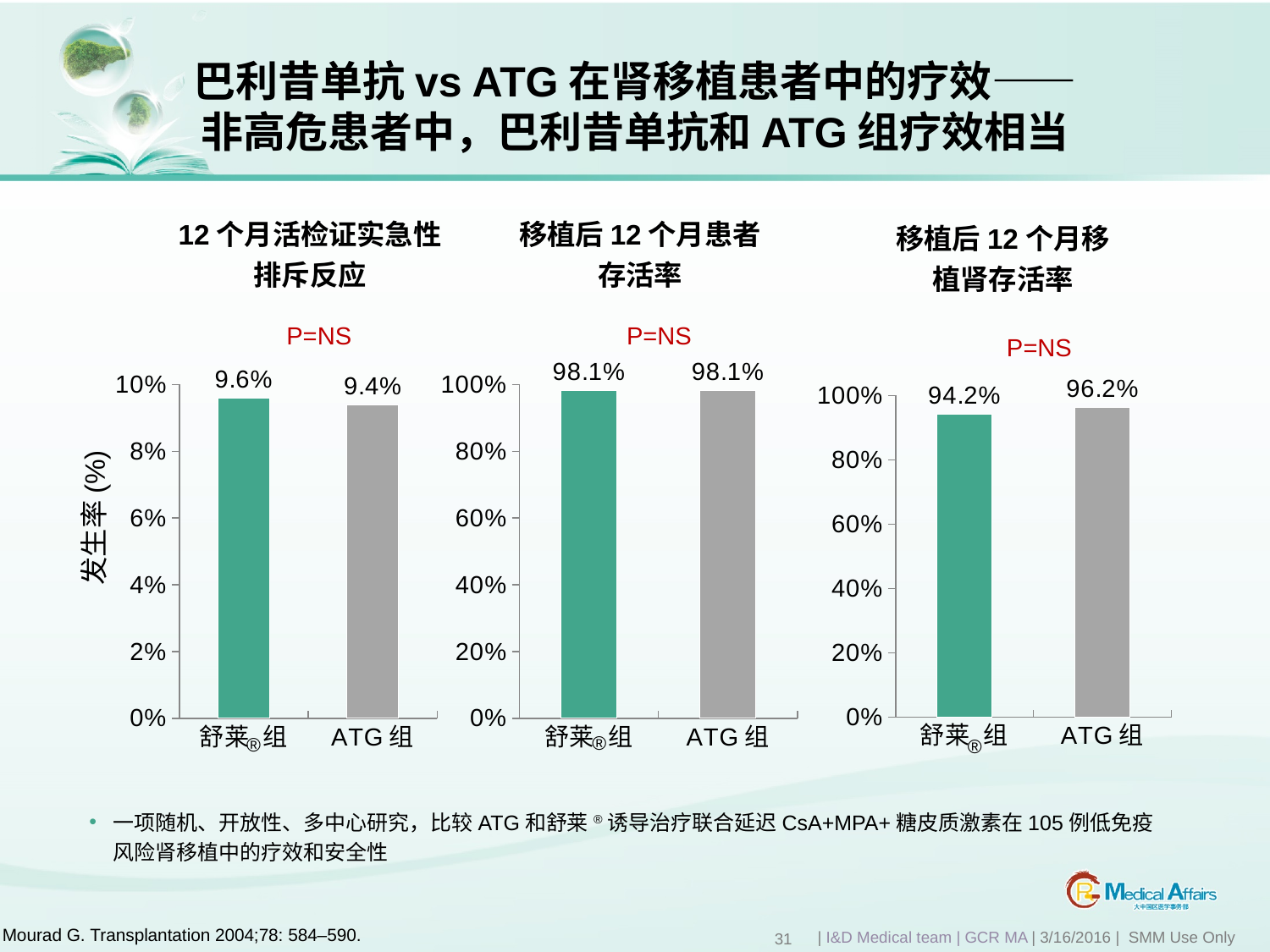

# 巴利昔单抗vs ATG在肾移植患者中的疗效—— 非高危患者中，巴利昔单抗和ATG组疗效相当
12个月活检证实急性
排斥反应
移植后12个月患者存活率
移植后12个月移植肾存活率

### Chart

| Category | 急排 |
|---|---|
| 舒莱  组 | 0.096 |
| ATG组 | 0.094 |

### Chart

| Category | 患者存活率 |
|---|---|
| 舒莱  组 | 0.981 |
| ATG组 | 0.981 |

### Chart

| Category | 移植物存活率 |
|---|---|
| 舒莱  组 | 0.942 |
| ATG组 | 0.962 |
P=NS
P=NS
P=NS
发生率(%)
®
®
®
一项随机、开放性、多中心研究，比较ATG和舒莱®诱导治疗联合延迟CsA+MPA+糖皮质激素在105例低免疫风险肾移植中的疗效和安全性
Mourad G. Transplantation 2004;78: 584–590.